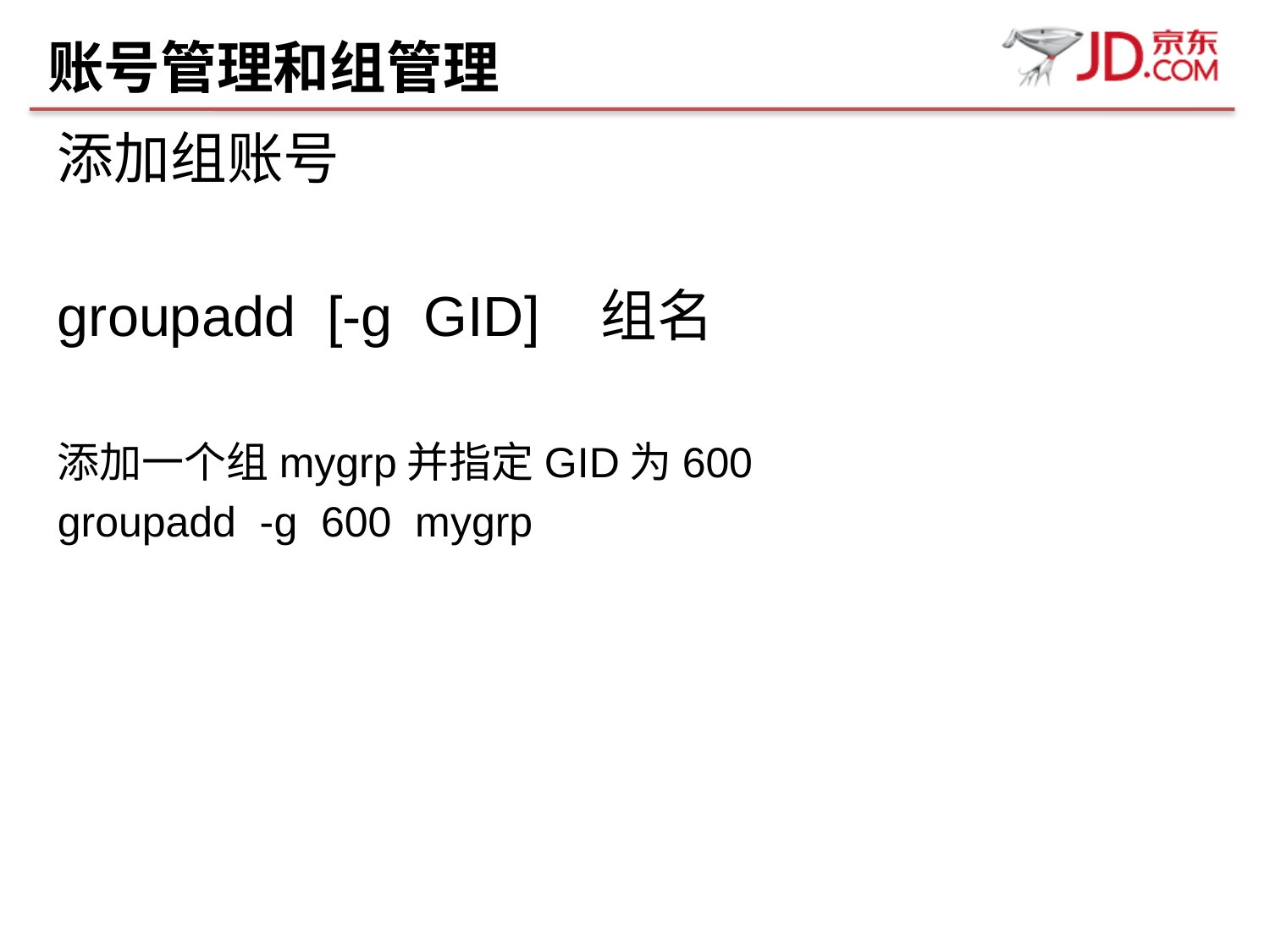

# 账号管理和组管理
添加组账号

groupadd  [-g  GID]   组名

添加一个组mygrp并指定GID为600
groupadd  -g  600  mygrp